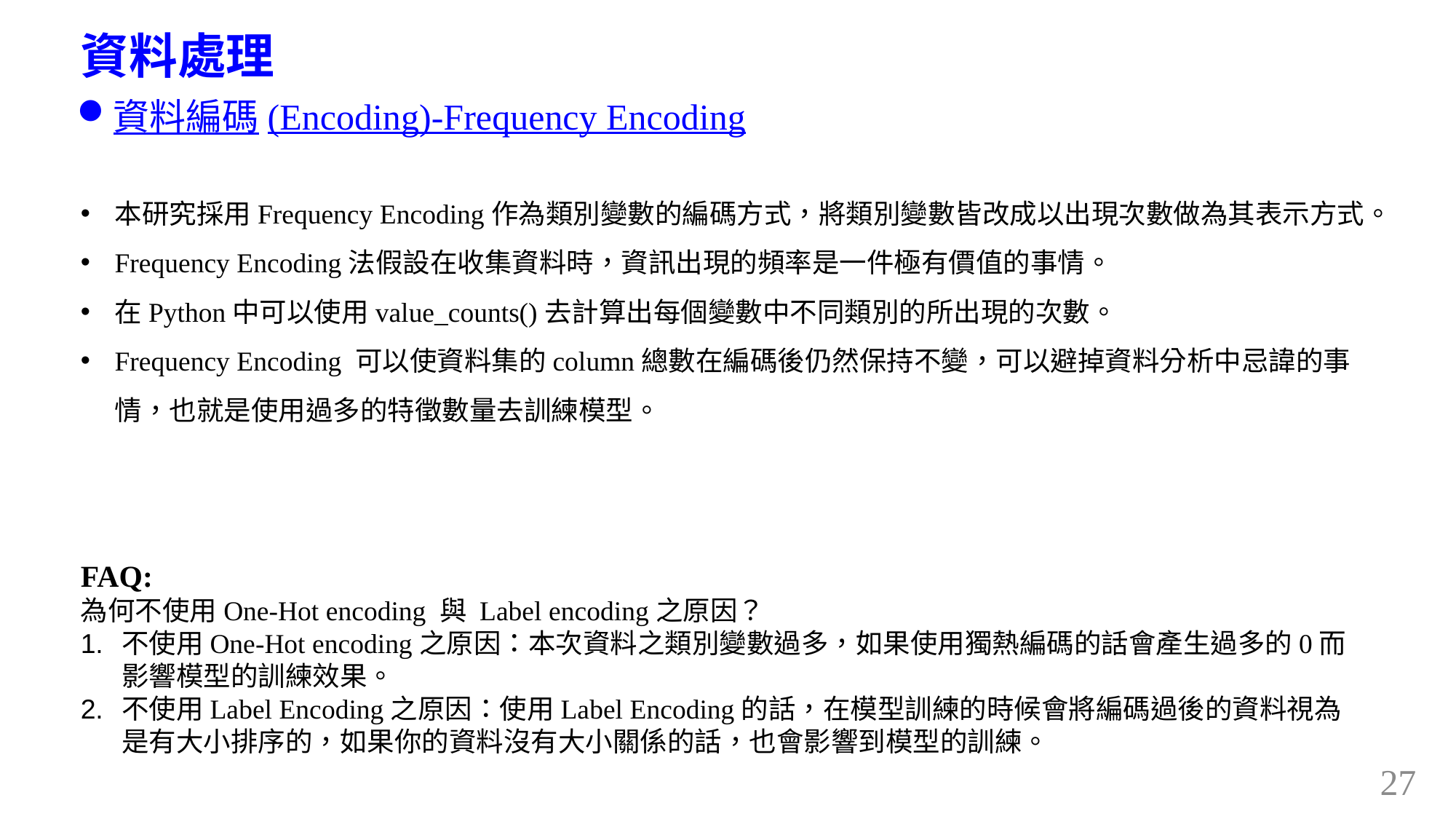

資料處理
資料編碼(Encoding)-Frequency Encoding
本研究採用Frequency Encoding作為類別變數的編碼方式，將類別變數皆改成以出現次數做為其表示方式。
Frequency Encoding法假設在收集資料時，資訊出現的頻率是一件極有價值的事情。
在Python中可以使用value_counts()去計算出每個變數中不同類別的所出現的次數。
Frequency Encoding 可以使資料集的column總數在編碼後仍然保持不變，可以避掉資料分析中忌諱的事情，也就是使用過多的特徵數量去訓練模型。

FAQ:
為何不使用One-Hot encoding 與 Label encoding之原因？
不使用One-Hot encoding之原因：本次資料之類別變數過多，如果使用獨熱編碼的話會產生過多的0而影響模型的訓練效果。
不使用Label Encoding之原因：使用Label Encoding的話，在模型訓練的時候會將編碼過後的資料視為是有大小排序的，如果你的資料沒有大小關係的話，也會影響到模型的訓練。
27